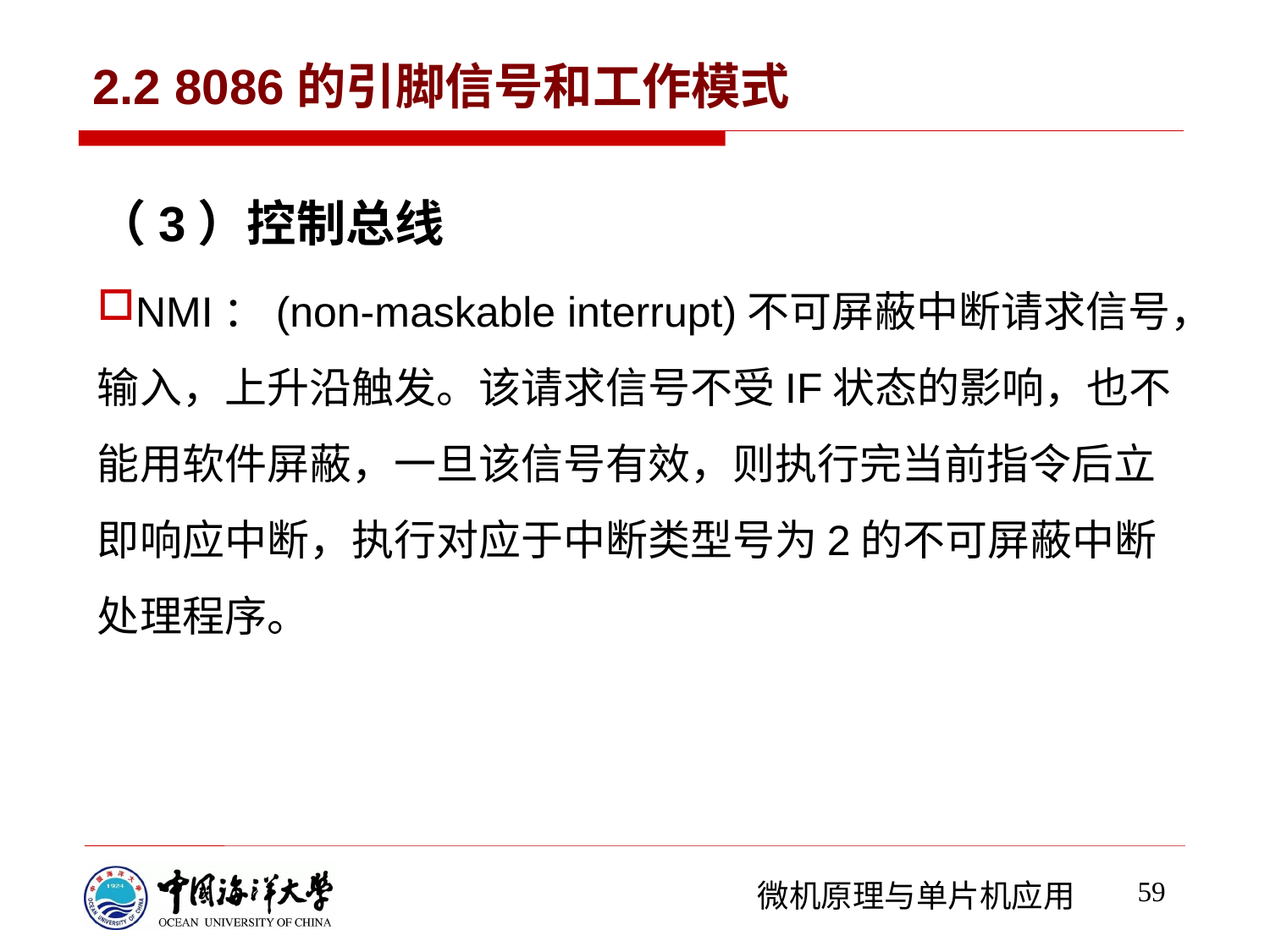

# 2.2 8086的引脚信号和工作模式
（3）控制总线
NMI：(non-maskable interrupt)不可屏蔽中断请求信号，输入，上升沿触发。该请求信号不受IF状态的影响，也不能用软件屏蔽，一旦该信号有效，则执行完当前指令后立即响应中断，执行对应于中断类型号为2的不可屏蔽中断处理程序。

59